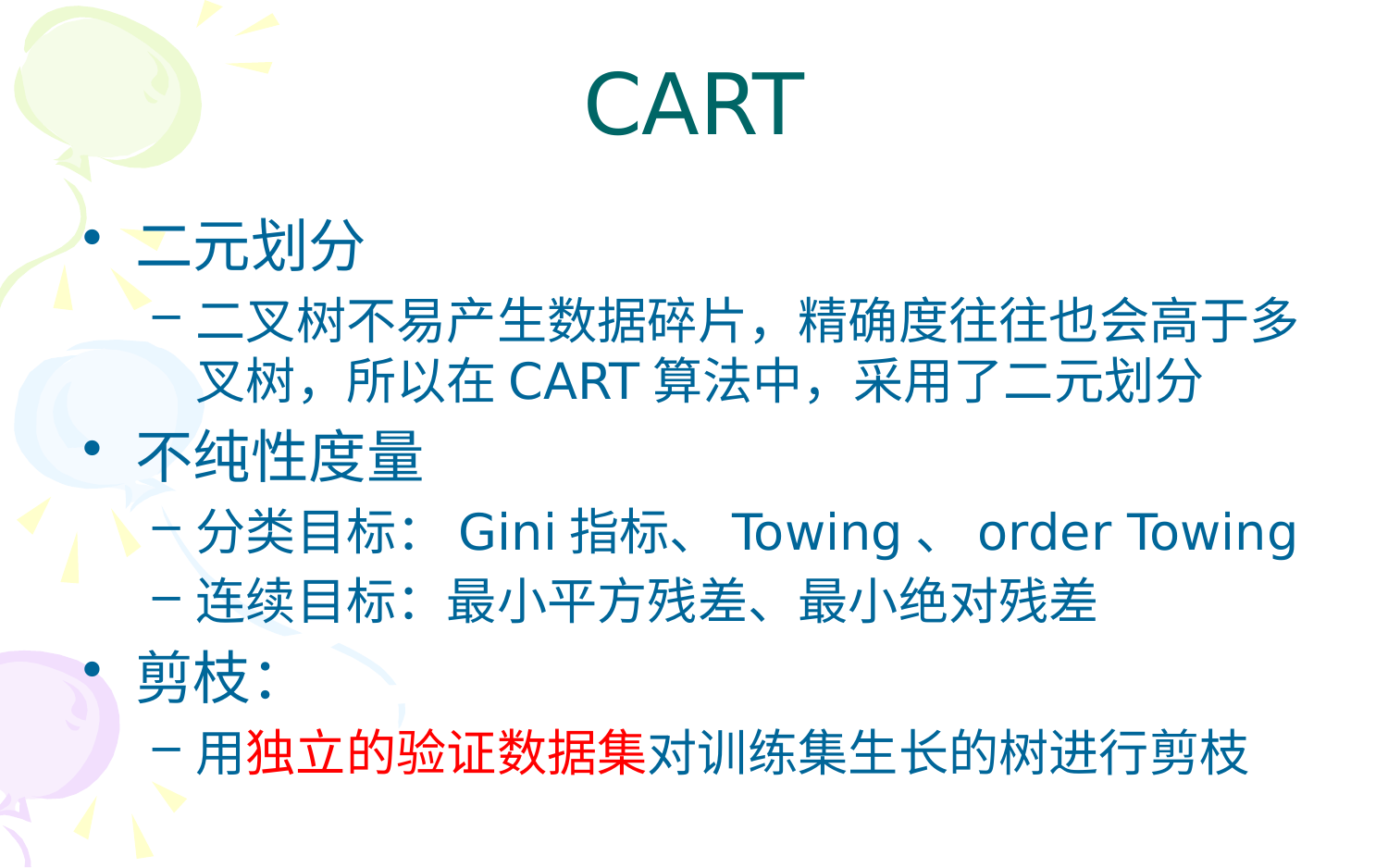

CART
二元划分
二叉树不易产生数据碎片，精确度往往也会高于多叉树，所以在CART算法中，采用了二元划分
不纯性度量
分类目标：Gini指标、Towing、order Towing
连续目标：最小平方残差、最小绝对残差
剪枝：
用独立的验证数据集对训练集生长的树进行剪枝